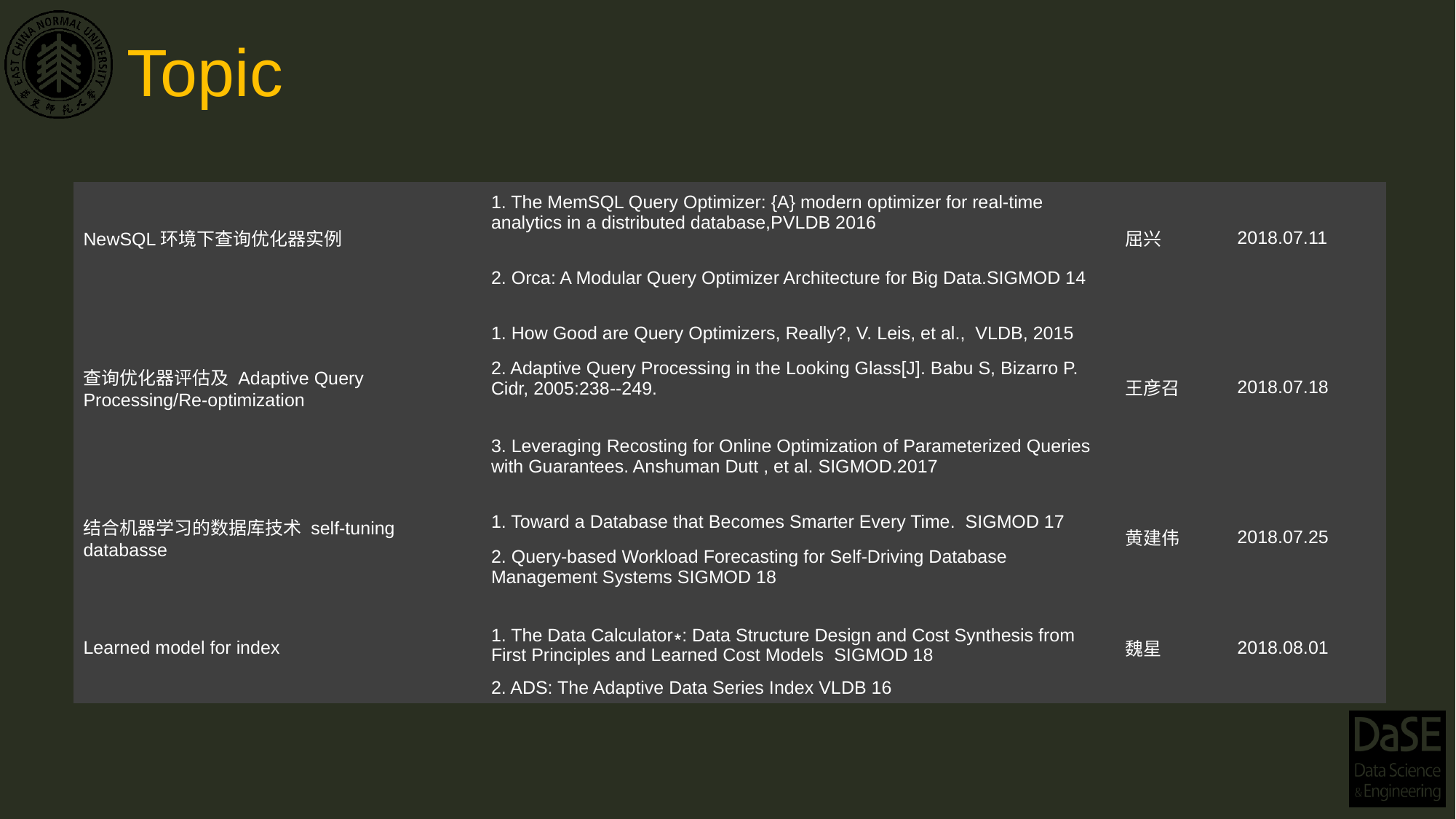

# Topic
| NewSQL环境下查询优化器实例 | 1. The MemSQL Query Optimizer: {A} modern optimizer for real-time analytics in a distributed database,PVLDB 2016 | 屈兴 | 2018.07.11 |
| --- | --- | --- | --- |
|  | 2. Orca: A Modular Query Optimizer Architecture for Big Data.SIGMOD 14 |  |  |
| 查询优化器评估及 Adaptive Query Processing/Re-optimization | 1. How Good are Query Optimizers, Really?, V. Leis, et al., VLDB, 2015 | 王彦召 | 2018.07.18 |
|  | 2. Adaptive Query Processing in the Looking Glass[J]. Babu S, Bizarro P. Cidr, 2005:238--249. |  |  |
|  | 3. Leveraging Recosting for Online Optimization of Parameterized Queries with Guarantees. Anshuman Dutt , et al. SIGMOD.2017 |  |  |
| 结合机器学习的数据库技术 self-tuning databasse | 1. Toward a Database that Becomes Smarter Every Time. SIGMOD 17 | 黄建伟 | 2018.07.25 |
|  | 2. Query-based Workload Forecasting for Self-Driving Database Management Systems SIGMOD 18 |  |  |
| Learned model for index | 1. The Data Calculator∗: Data Structure Design and Cost Synthesis from First Principles and Learned Cost Models SIGMOD 18 | 魏星 | 2018.08.01 |
|  | 2. ADS: The Adaptive Data Series Index VLDB 16 |  |  |